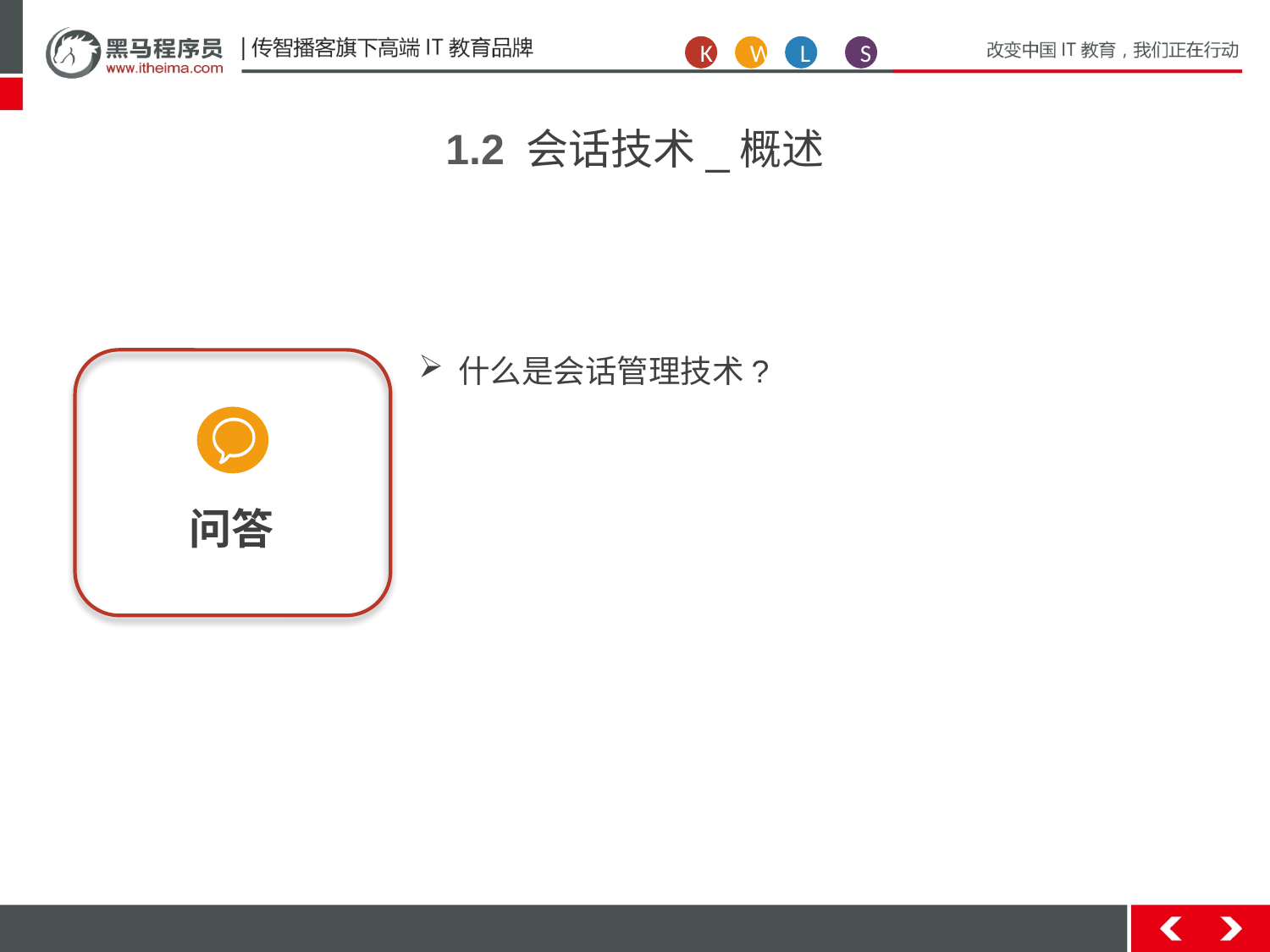

K
W
L
S
1.2 会话技术_概述

什么是会话管理技术?

问答